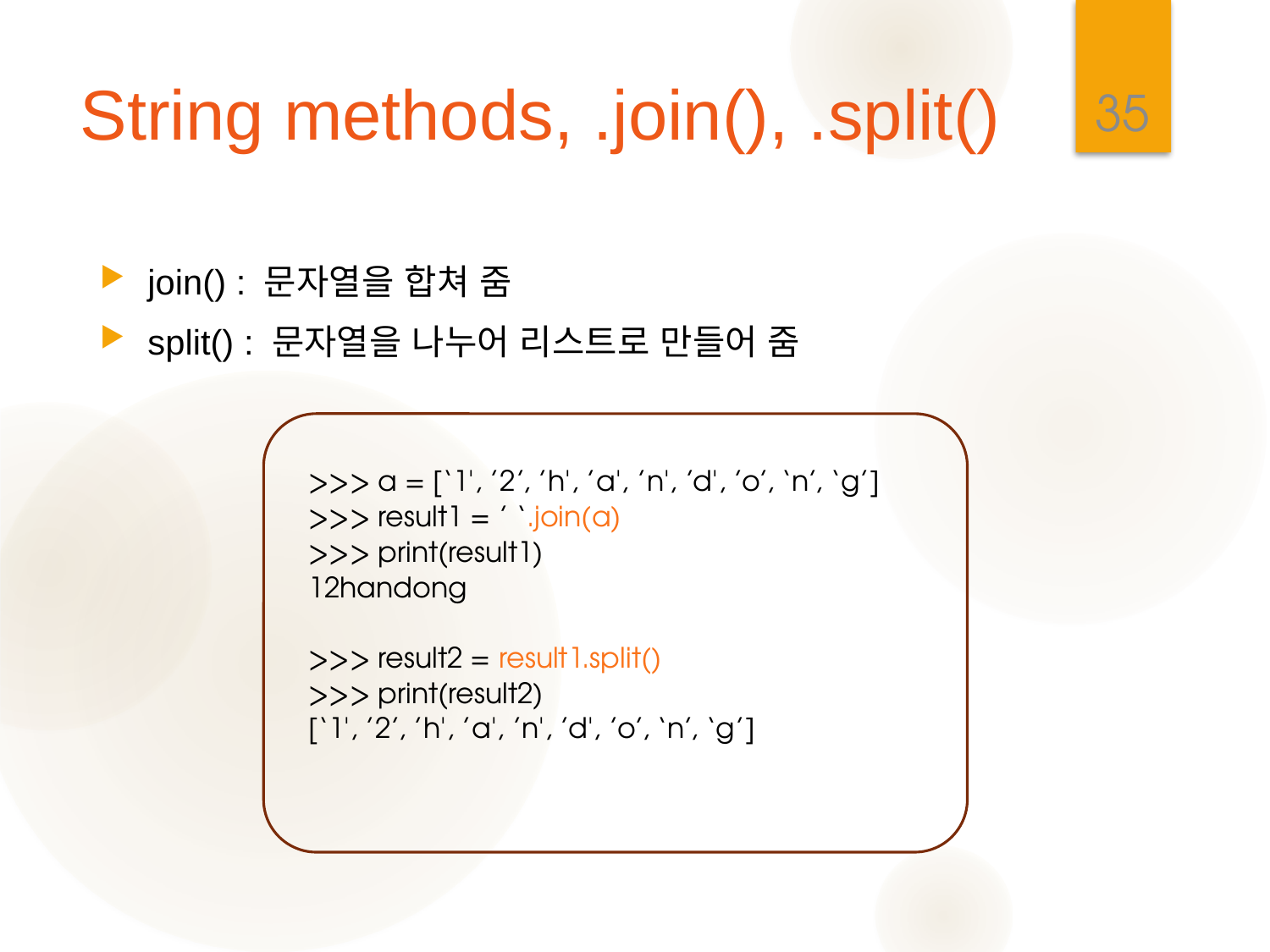

35
# String methods, .join(), .split()
join() : 문자열을 합쳐 줌
split() : 문자열을 나누어 리스트로 만들어 줌

>>> a = [‘1', ’2’, ’h', ’a', ’n', ’d', ’o’, ‘n’, ‘g’]
>>> result1 = ’ ‘.join(a)
>>> print(result1)
12handong

>>> result2 = result1.split()
>>> print(result2)
[‘1', ’2’, ’h', ’a', ’n', ’d', ’o’, ‘n’, ‘g’]